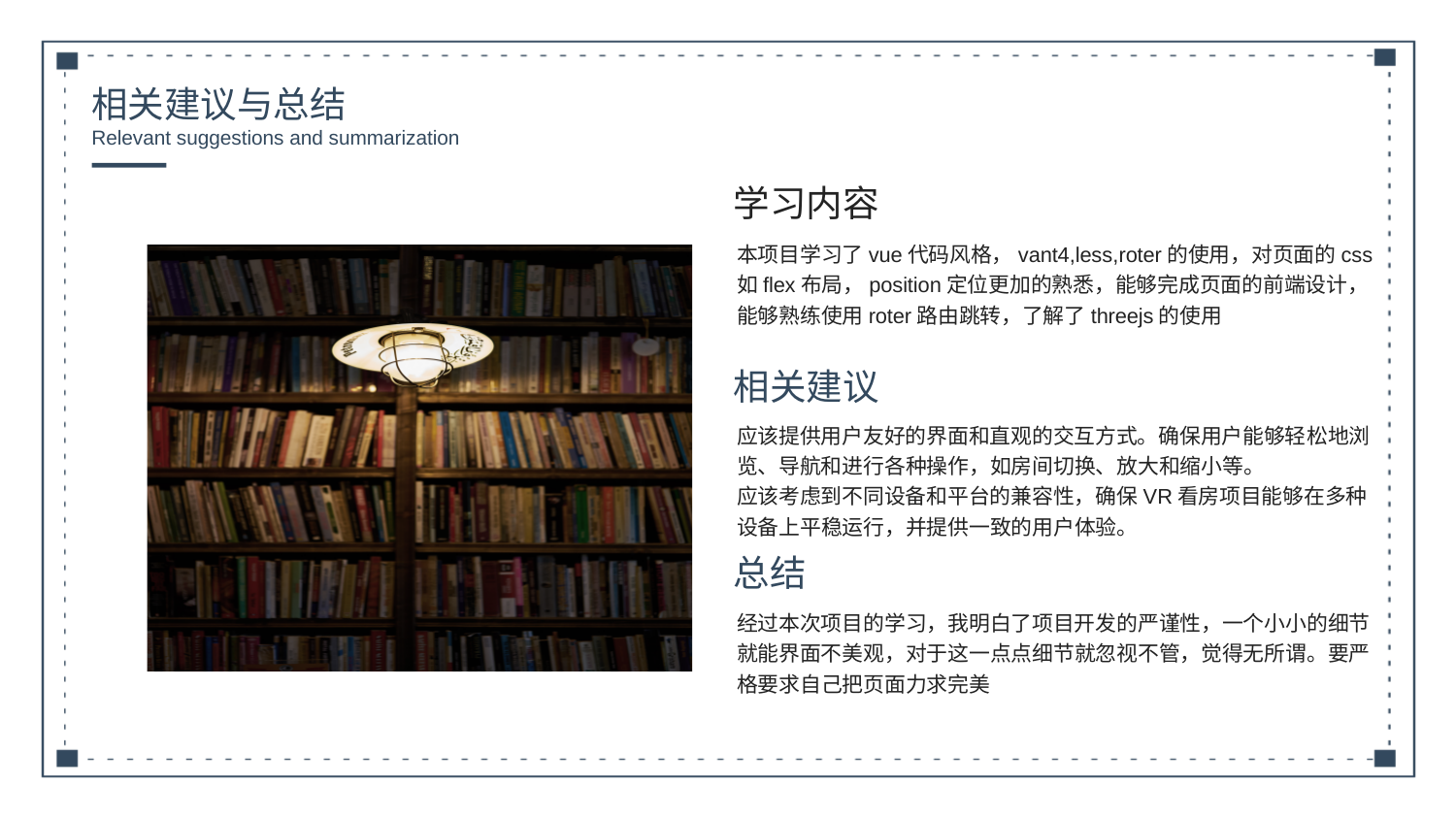

相关建议与总结
Relevant suggestions and summarization
学习内容
本项目学习了vue代码风格，vant4,less,roter的使用，对页面的css如flex布局，position定位更加的熟悉，能够完成页面的前端设计，能够熟练使用roter路由跳转，了解了threejs的使用

相关建议
应该提供用户友好的界面和直观的交互方式。确保用户能够轻松地浏览、导航和进行各种操作，如房间切换、放大和缩小等。
应该考虑到不同设备和平台的兼容性，确保VR看房项目能够在多种设备上平稳运行，并提供一致的用户体验。
总结
经过本次项目的学习，我明白了项目开发的严谨性，一个小小的细节就能界面不美观，对于这一点点细节就忽视不管，觉得无所谓。要严格要求自己把页面力求完美